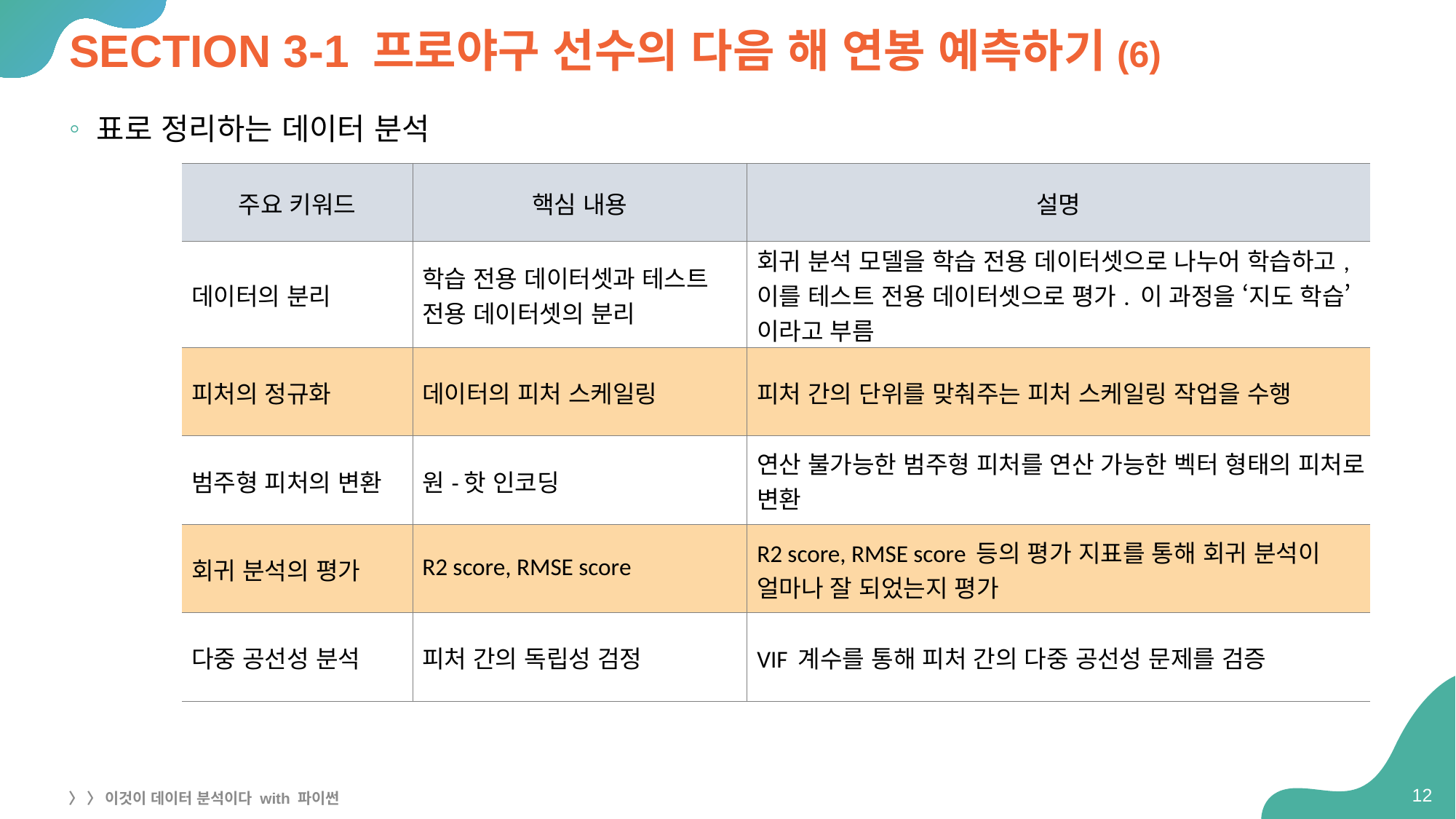

# SECTION 3-1 프로야구 선수의 다음 해 연봉 예측하기(6)
표로 정리하는 데이터 분석
| 주요 키워드 | 핵심 내용 | 설명 |
| --- | --- | --- |
| 데이터의 분리 | 학습 전용 데이터셋과 테스트 전용 데이터셋의 분리 | 회귀 분석 모델을 학습 전용 데이터셋으로 나누어 학습하고, 이를 테스트 전용 데이터셋으로 평가. 이 과정을 ‘지도 학습’이라고 부름 |
| 피처의 정규화 | 데이터의 피처 스케일링 | 피처 간의 단위를 맞춰주는 피처 스케일링 작업을 수행 |
| 범주형 피처의 변환 | 원-핫 인코딩 | 연산 불가능한 범주형 피처를 연산 가능한 벡터 형태의 피처로 변환 |
| 회귀 분석의 평가 | R2 score, RMSE score | R2 score, RMSE score 등의 평가 지표를 통해 회귀 분석이 얼마나 잘 되었는지 평가 |
| 다중 공선성 분석 | 피처 간의 독립성 검정 | VIF 계수를 통해 피처 간의 다중 공선성 문제를 검증 |
12
〉 〉 이것이 데이터 분석이다 with 파이썬